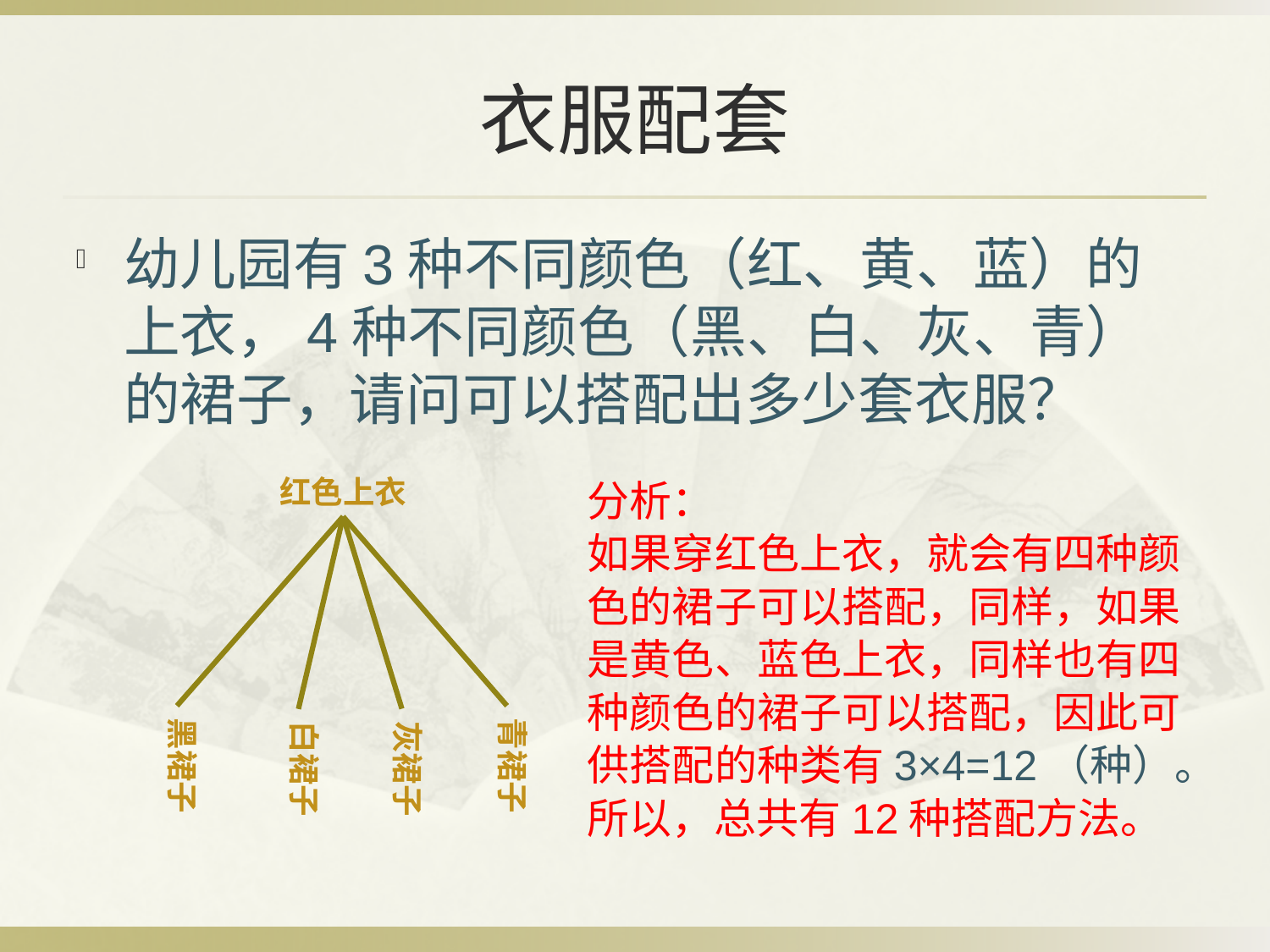

# 衣服配套
幼儿园有3种不同颜色（红、黄、蓝）的上衣，4种不同颜色（黑、白、灰、青）的裙子，请问可以搭配出多少套衣服？
红色上衣
黑裙子
青裙子
灰裙子
白裙子
分析：
如果穿红色上衣，就会有四种颜色的裙子可以搭配，同样，如果是黄色、蓝色上衣，同样也有四种颜色的裙子可以搭配，因此可供搭配的种类有3×4=12（种）。所以，总共有12种搭配方法。